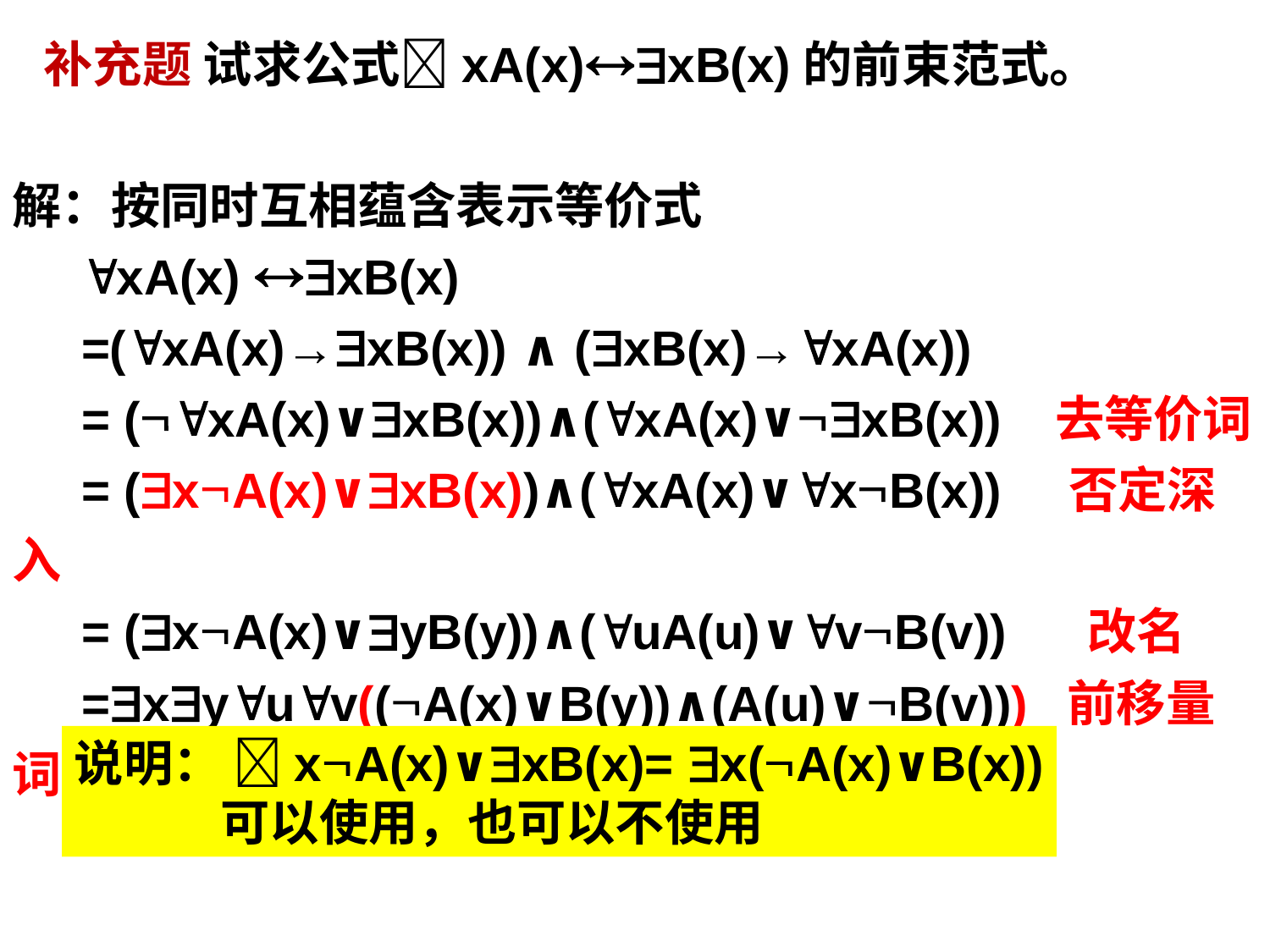

# 补充题 试求公式∀xA(x)↔∃xB(x)的前束范式。
解：按同时互相蕴含表示等价式
     ∀xA(x) ↔∃xB(x)
     =(∀xA(x)→∃xB(x)) ∧ (∃xB(x)→∀xA(x))
     = (¬∀xA(x)∨∃xB(x))∧(∀xA(x)∨¬∃xB(x))   去等价词
     = (∃x¬A(x)∨∃xB(x))∧(∀xA(x)∨∀x¬B(x))    否定深入
     = (∃x¬A(x)∨∃yB(y))∧(∀uA(u)∨∀v¬B(v))     改名
     =∃x∃y∀u∀v((¬A(x)∨B(y))∧(A(u)∨¬B(v)))  前移量词
说明： ∃x¬A(x)∨∃xB(x)= ∃x(¬A(x)∨B(x))
            可以使用，也可以不使用